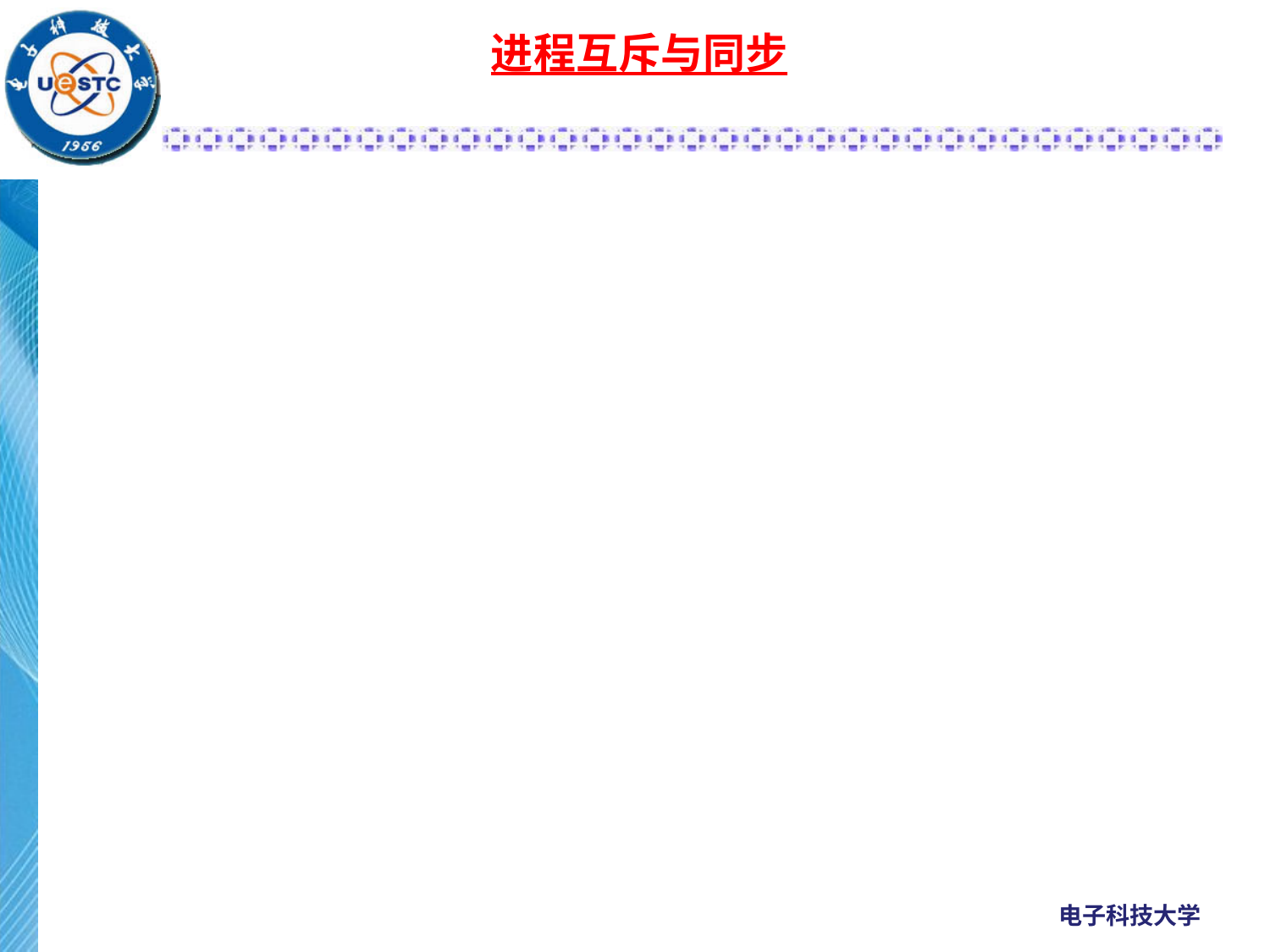

# 进程互斥与同步
软件方法

硬件方法

信号量方法：信号量定义、类型、原语、应用

管程方法

消息通信方法